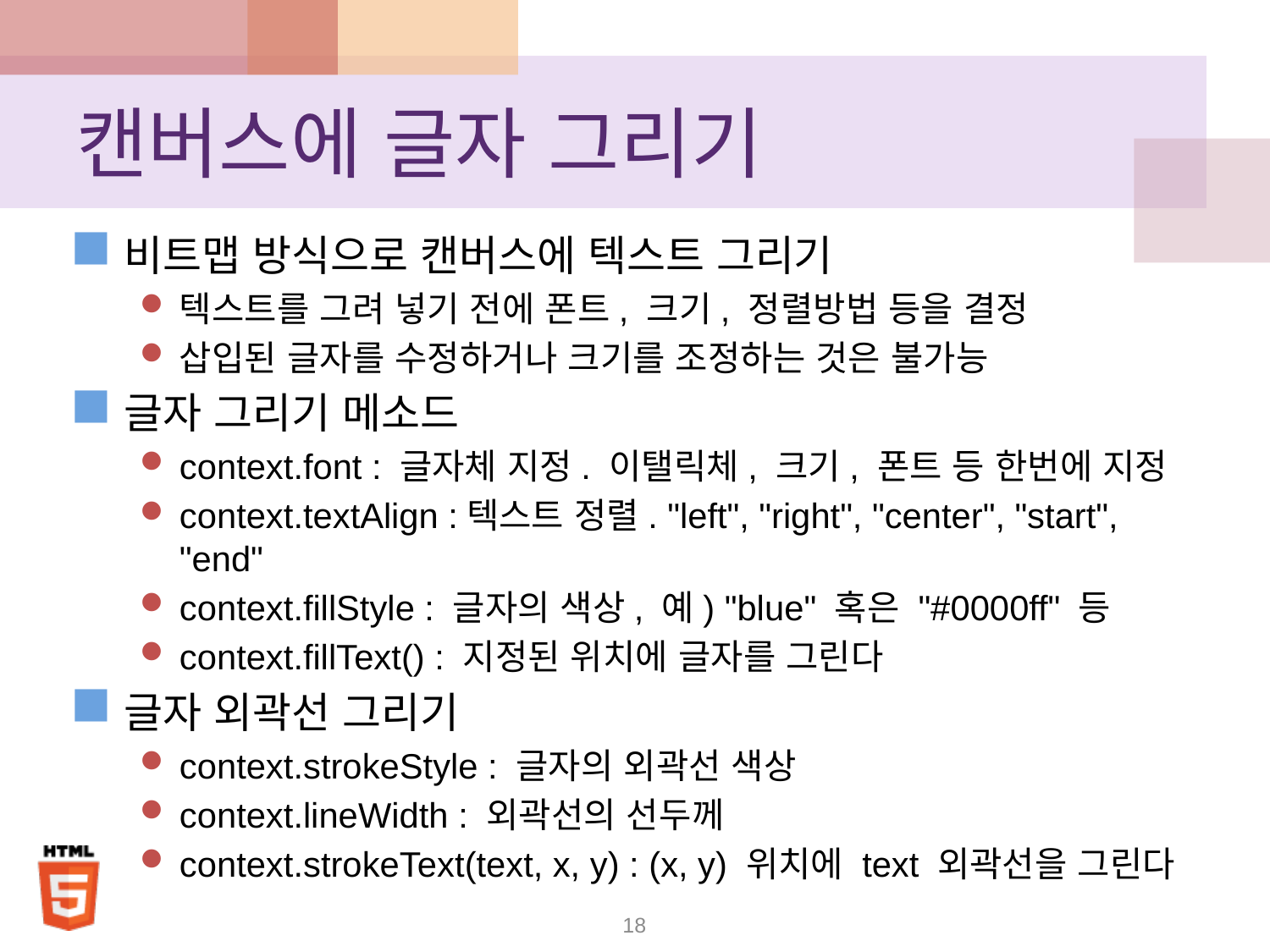

# 캔버스에 글자 그리기
비트맵 방식으로 캔버스에 텍스트 그리기
텍스트를 그려 넣기 전에 폰트, 크기, 정렬방법 등을 결정
삽입된 글자를 수정하거나 크기를 조정하는 것은 불가능
글자 그리기 메소드
context.font : 글자체 지정. 이탤릭체, 크기, 폰트 등 한번에 지정
context.textAlign :텍스트 정렬. "left", "right", "center", "start", "end"
context.fillStyle : 글자의 색상, 예) "blue" 혹은 "#0000ff" 등
context.fillText() : 지정된 위치에 글자를 그린다
글자 외곽선 그리기
context.strokeStyle : 글자의 외곽선 색상
context.lineWidth : 외곽선의 선두께
context.strokeText(text, x, y) : (x, y) 위치에 text 외곽선을 그린다
18